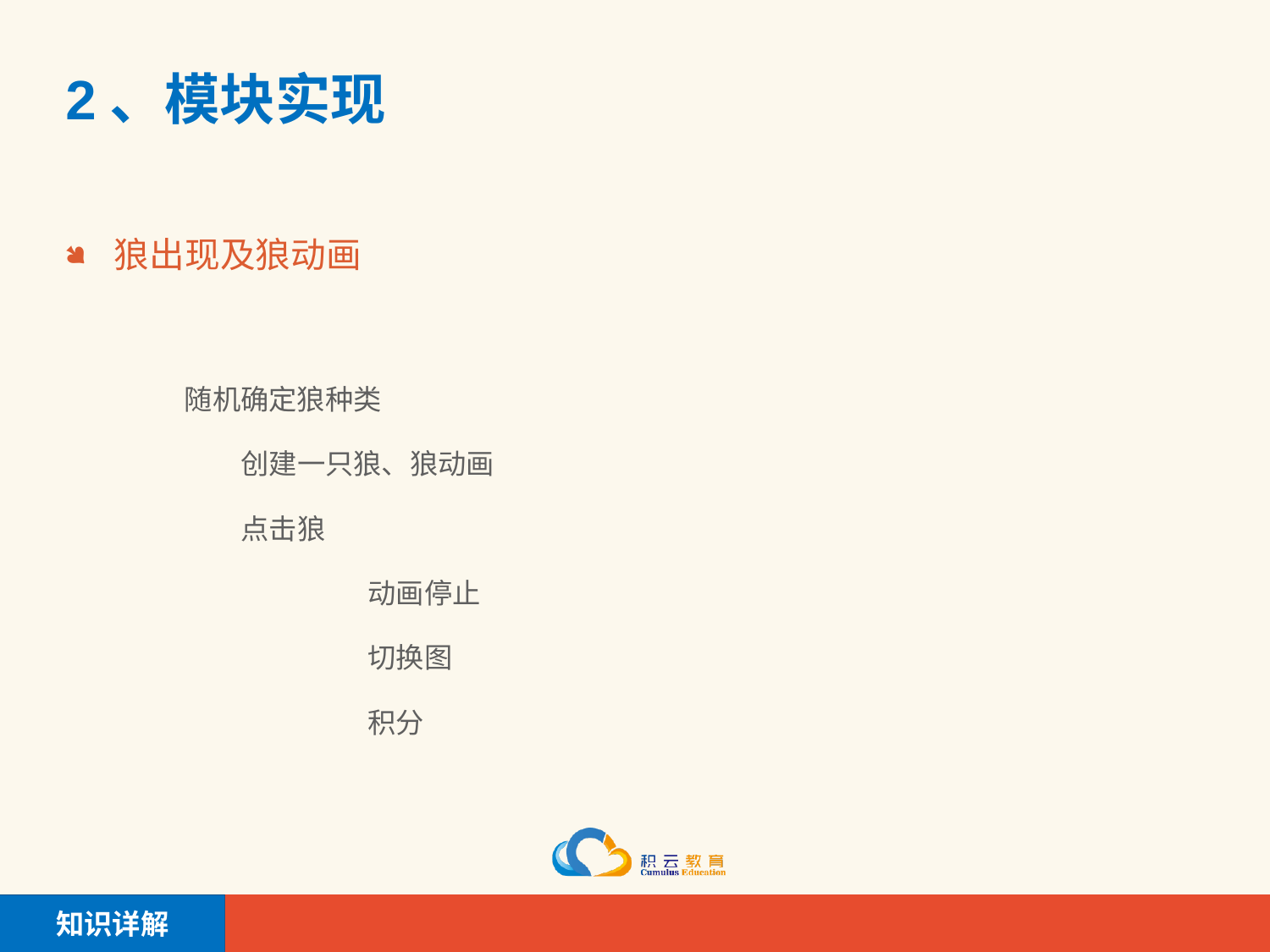

# 2、模块实现
狼出现及狼动画

          随机确定狼种类
	创建一只狼、狼动画
	点击狼
		动画停止
		切换图
		积分